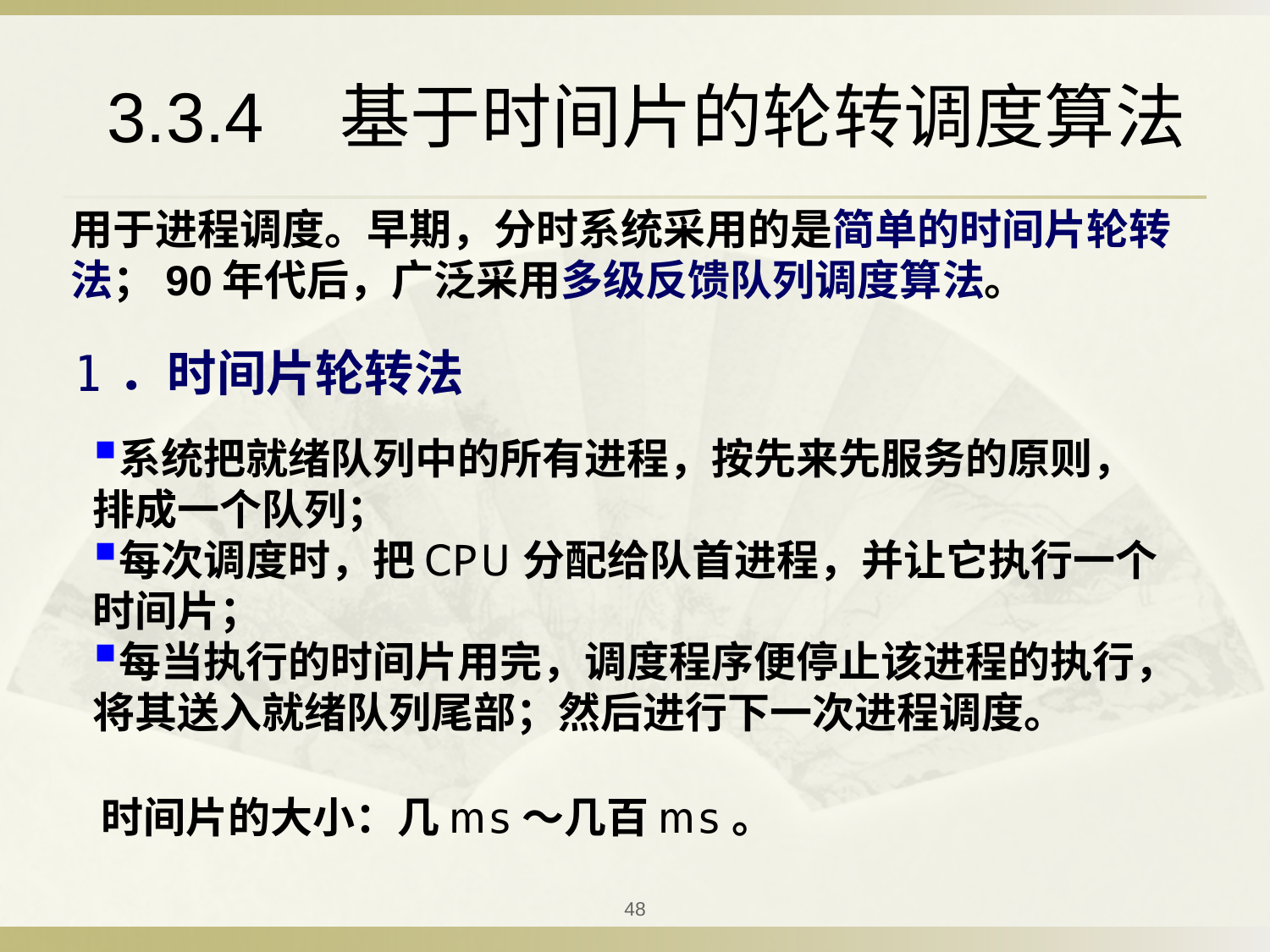

# 3.3.4   基于时间片的轮转调度算法
用于进程调度。早期，分时系统采用的是简单的时间片轮转法；90年代后，广泛采用多级反馈队列调度算法。
1．时间片轮转法
系统把就绪队列中的所有进程，按先来先服务的原则，排成一个队列；
每次调度时，把CPU分配给队首进程，并让它执行一个时间片；
每当执行的时间片用完，调度程序便停止该进程的执行，将其送入就绪队列尾部；然后进行下一次进程调度。
时间片的大小：几ms～几百ms。
48